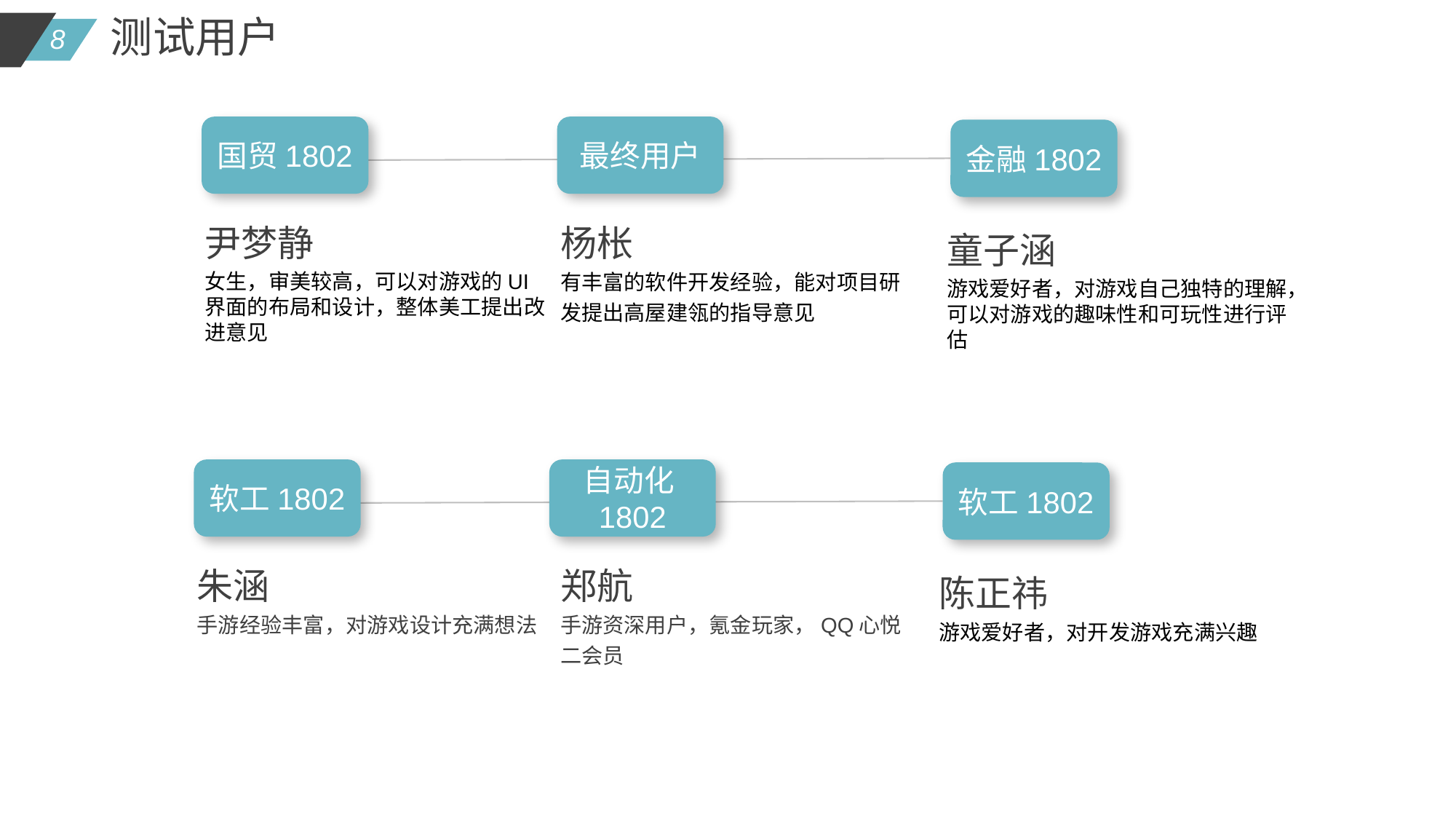

测试用户
国贸1802
最终用户
金融1802
杨枨
有丰富的软件开发经验，能对项目研发提出高屋建瓴的指导意见
尹梦静
女生，审美较高，可以对游戏的UI界面的布局和设计，整体美工提出改进意见

童子涵
游戏爱好者，对游戏自己独特的理解，可以对游戏的趣味性和可玩性进行评估
软工1802
自动化1802
软工1802
朱涵
手游经验丰富，对游戏设计充满想法
郑航
手游资深用户，氪金玩家，QQ心悦二会员
陈正祎
游戏爱好者，对开发游戏充满兴趣